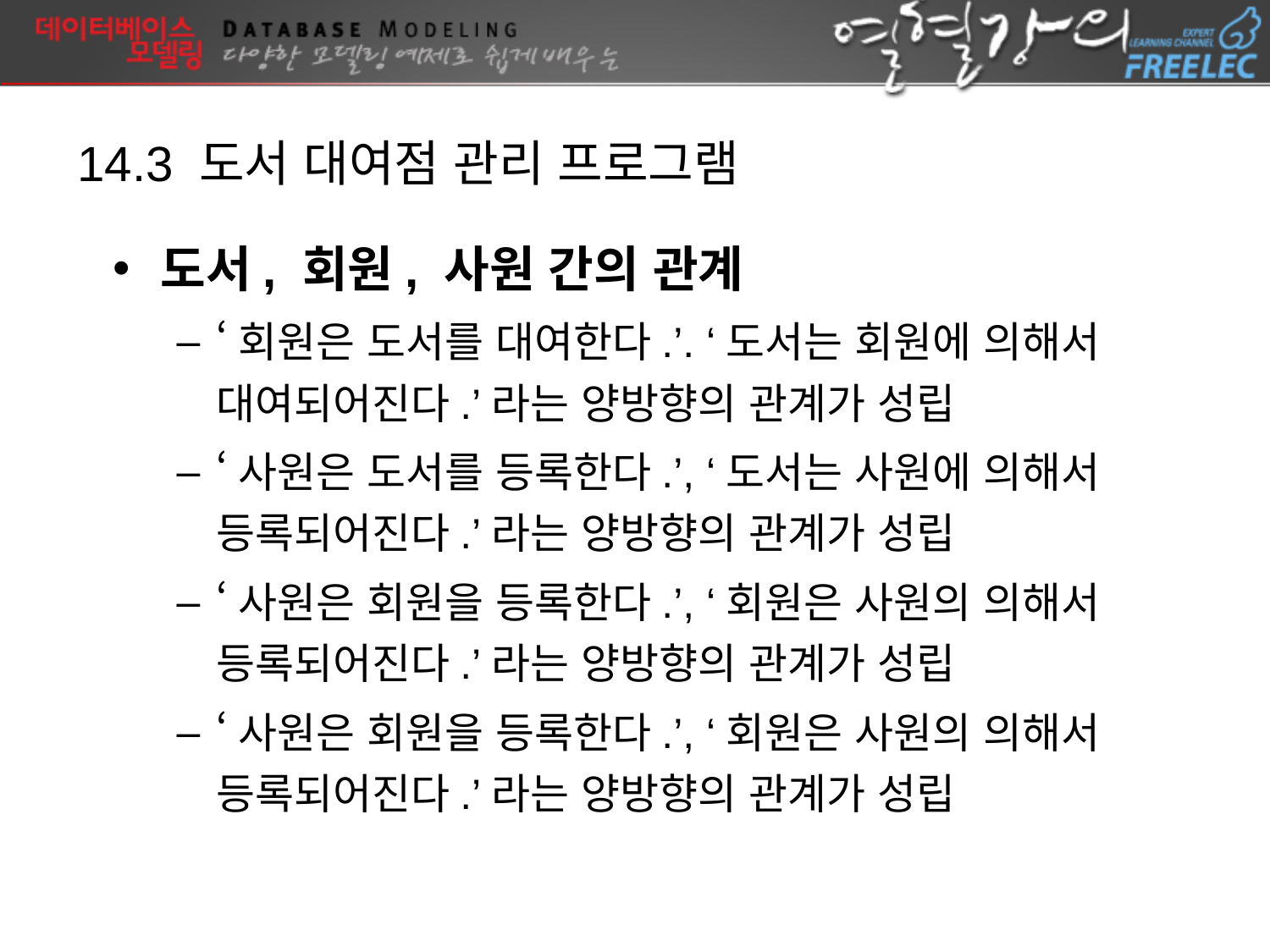

14.3 도서 대여점 관리 프로그램
도서, 회원, 사원 간의 관계
‘회원은 도서를 대여한다.’. ‘도서는 회원에 의해서 대여되어진다.’라는 양방향의 관계가 성립
‘사원은 도서를 등록한다.’, ‘도서는 사원에 의해서 등록되어진다.’라는 양방향의 관계가 성립
‘사원은 회원을 등록한다.’, ‘회원은 사원의 의해서 등록되어진다.’라는 양방향의 관계가 성립
‘사원은 회원을 등록한다.’, ‘회원은 사원의 의해서 등록되어진다.’라는 양방향의 관계가 성립